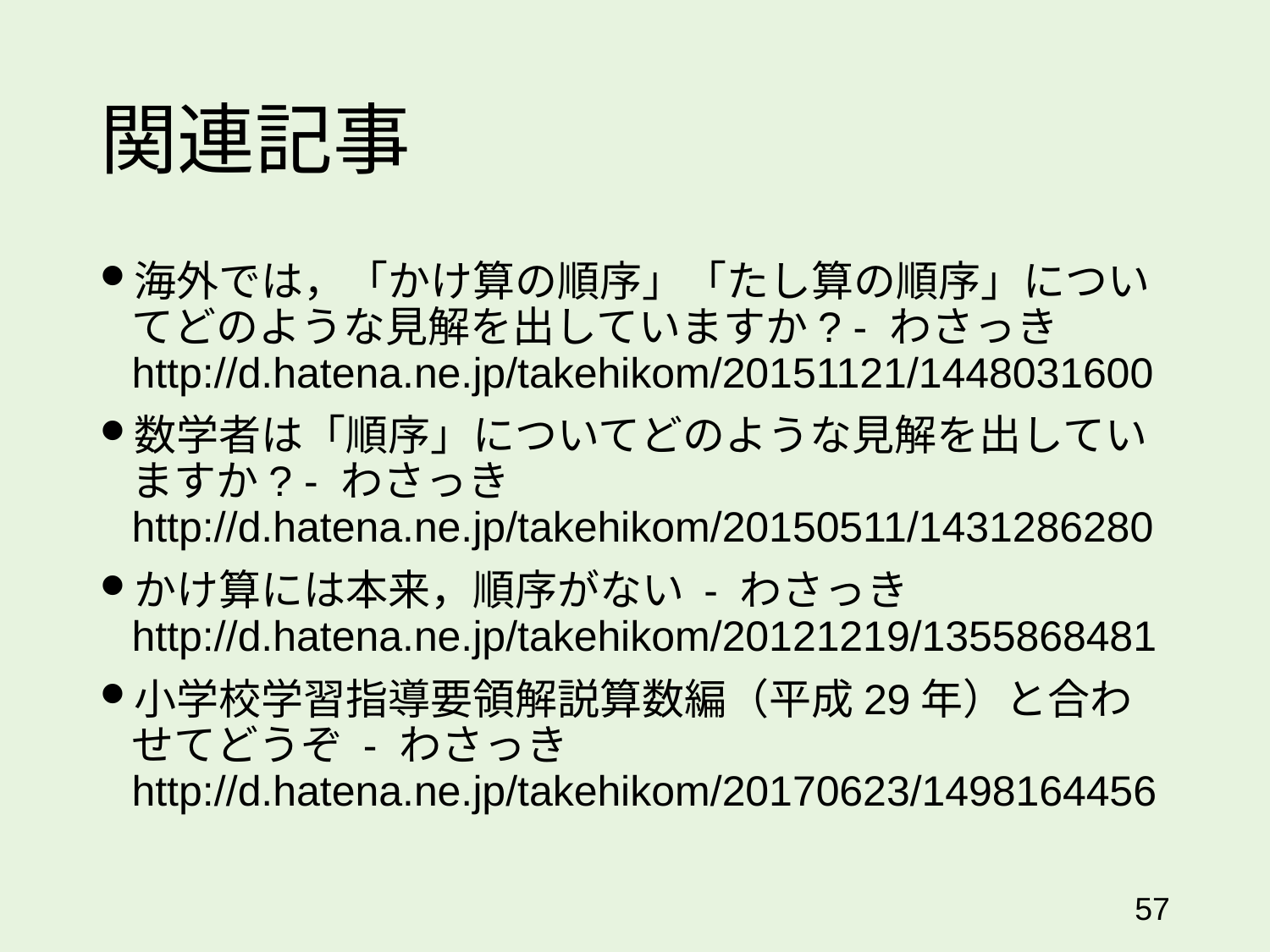

# 関連記事
海外では，「かけ算の順序」「たし算の順序」についてどのような見解を出していますか? - わさっき
http://d.hatena.ne.jp/takehikom/20151121/1448031600
数学者は「順序」についてどのような見解を出していますか? - わさっき
http://d.hatena.ne.jp/takehikom/20150511/1431286280
かけ算には本来，順序がない - わさっき
http://d.hatena.ne.jp/takehikom/20121219/1355868481
小学校学習指導要領解説算数編（平成29年）と合わせてどうぞ - わさっき
http://d.hatena.ne.jp/takehikom/20170623/1498164456
57